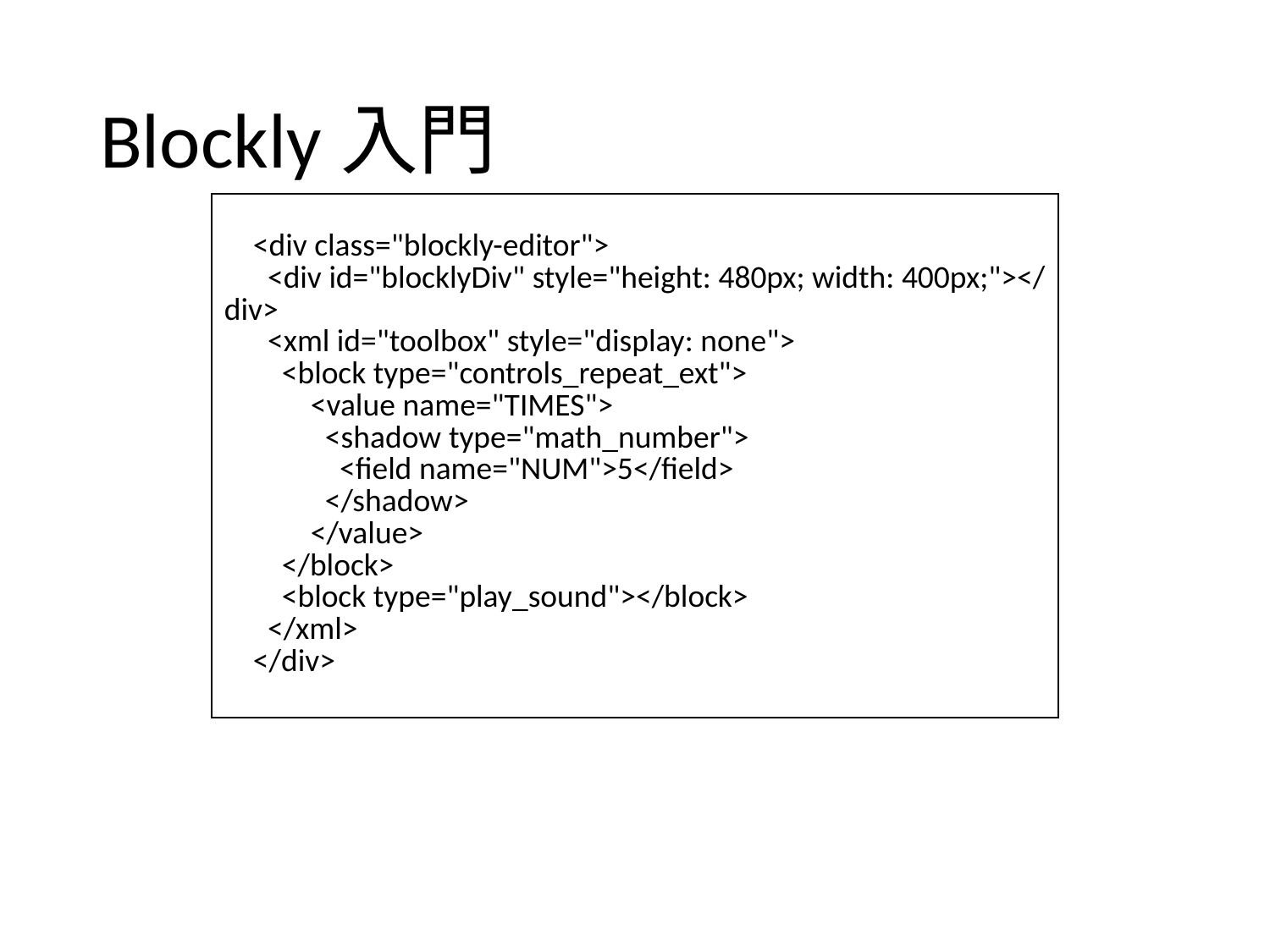

# Blockly入門
| <div class="blockly-editor">       <div id="blocklyDiv" style="height: 480px; width: 400px;"></div>       <xml id="toolbox" style="display: none">         <block type="controls\_repeat\_ext">             <value name="TIMES">               <shadow type="math\_number">                 <field name="NUM">5</field>               </shadow>             </value>         </block>         <block type="play\_sound"></block>       </xml>     </div> |
| --- |